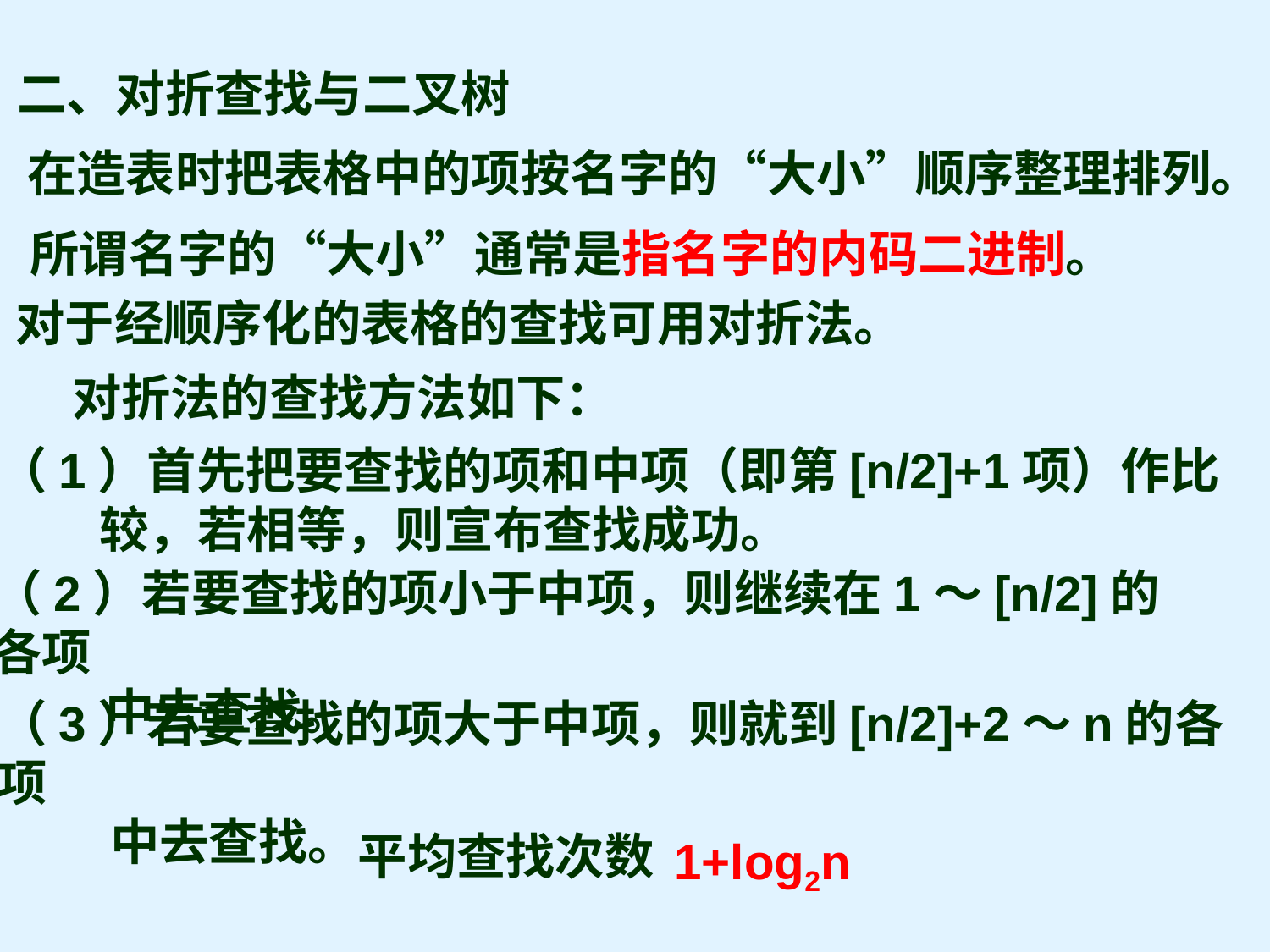

二、对折查找与二叉树
在造表时把表格中的项按名字的“大小”顺序整理排列。
所谓名字的“大小”通常是指名字的内码二进制。
对于经顺序化的表格的查找可用对折法。
对折法的查找方法如下：
（1）首先把要查找的项和中项（即第[n/2]+1项）作比
        较，若相等，则宣布查找成功。
（2）若要查找的项小于中项，则继续在1〜[n/2]的各项
         中去查找。
（3）若要查找的项大于中项，则就到[n/2]+2〜n的各项
         中去查找。
平均查找次数
1+log2n